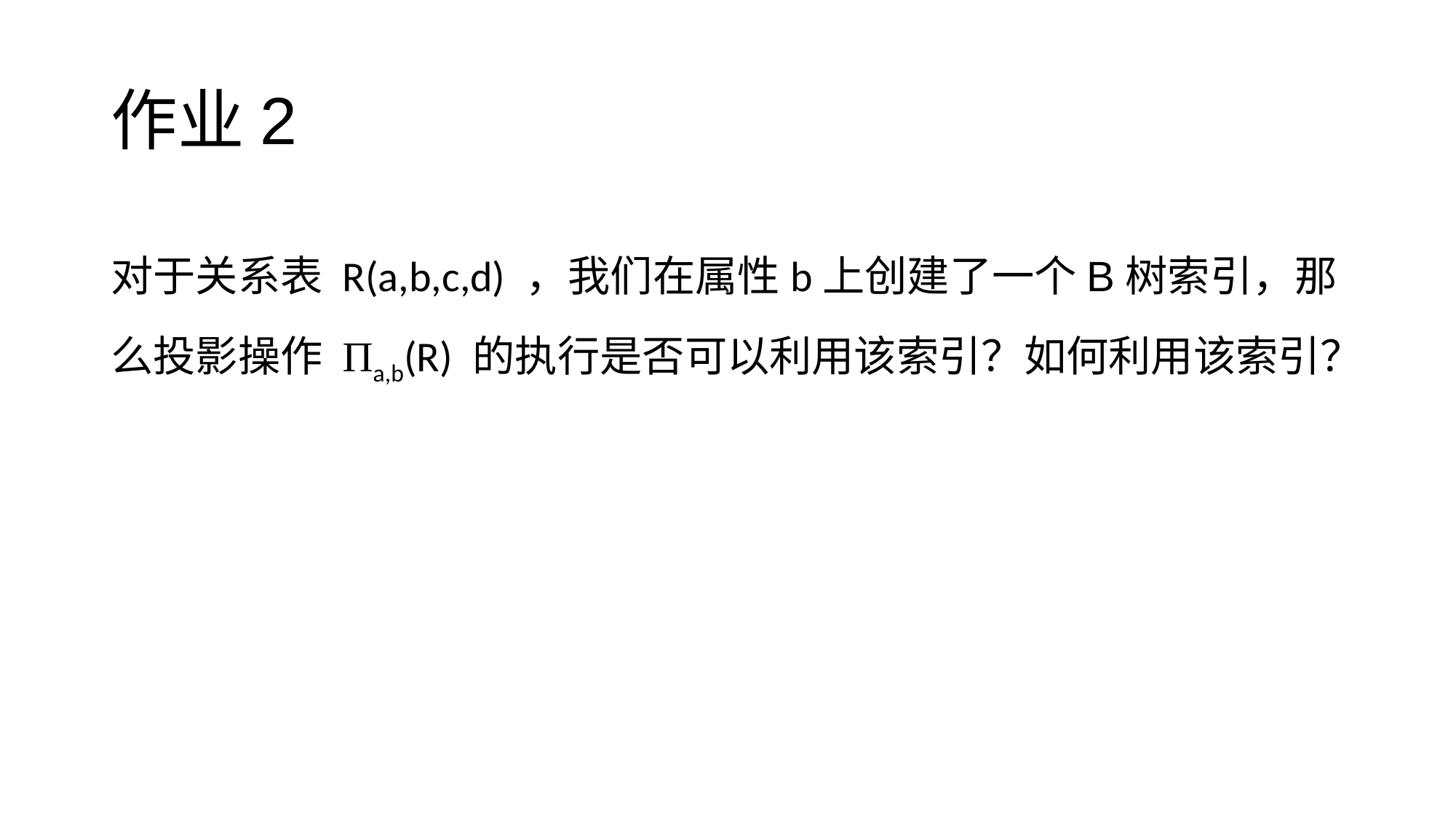

# 作业2
对于关系表 R(a,b,c,d) ，我们在属性b上创建了一个B树索引，那么投影操作 Π​a,b​​(R) 的执行是否可以利用该索引？如何利用该索引？